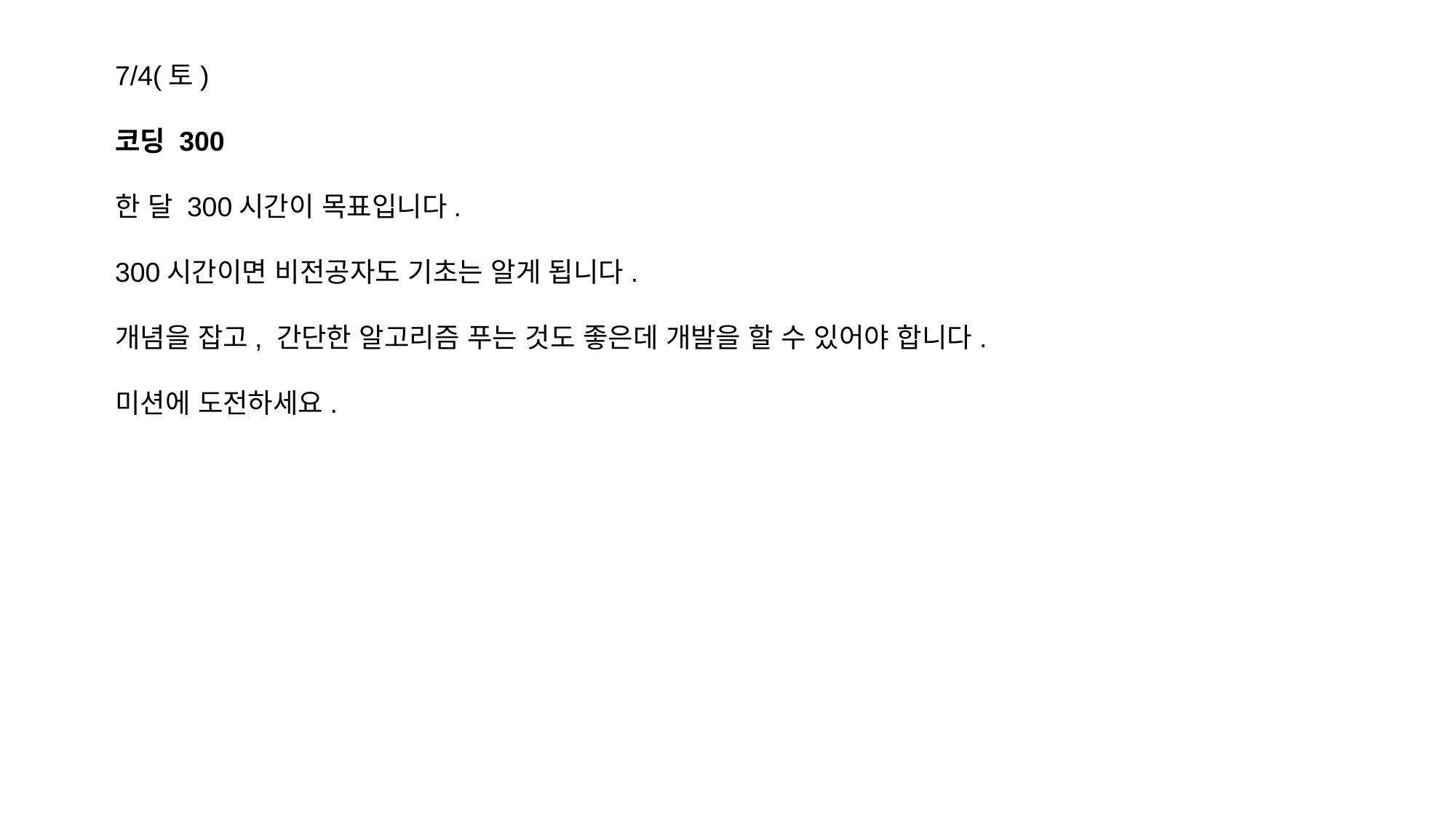

7/4(토)

코딩 300

한 달 300시간이 목표입니다.

300시간이면 비전공자도 기초는 알게 됩니다.

개념을 잡고, 간단한 알고리즘 푸는 것도 좋은데 개발을 할 수 있어야 합니다.

미션에 도전하세요.